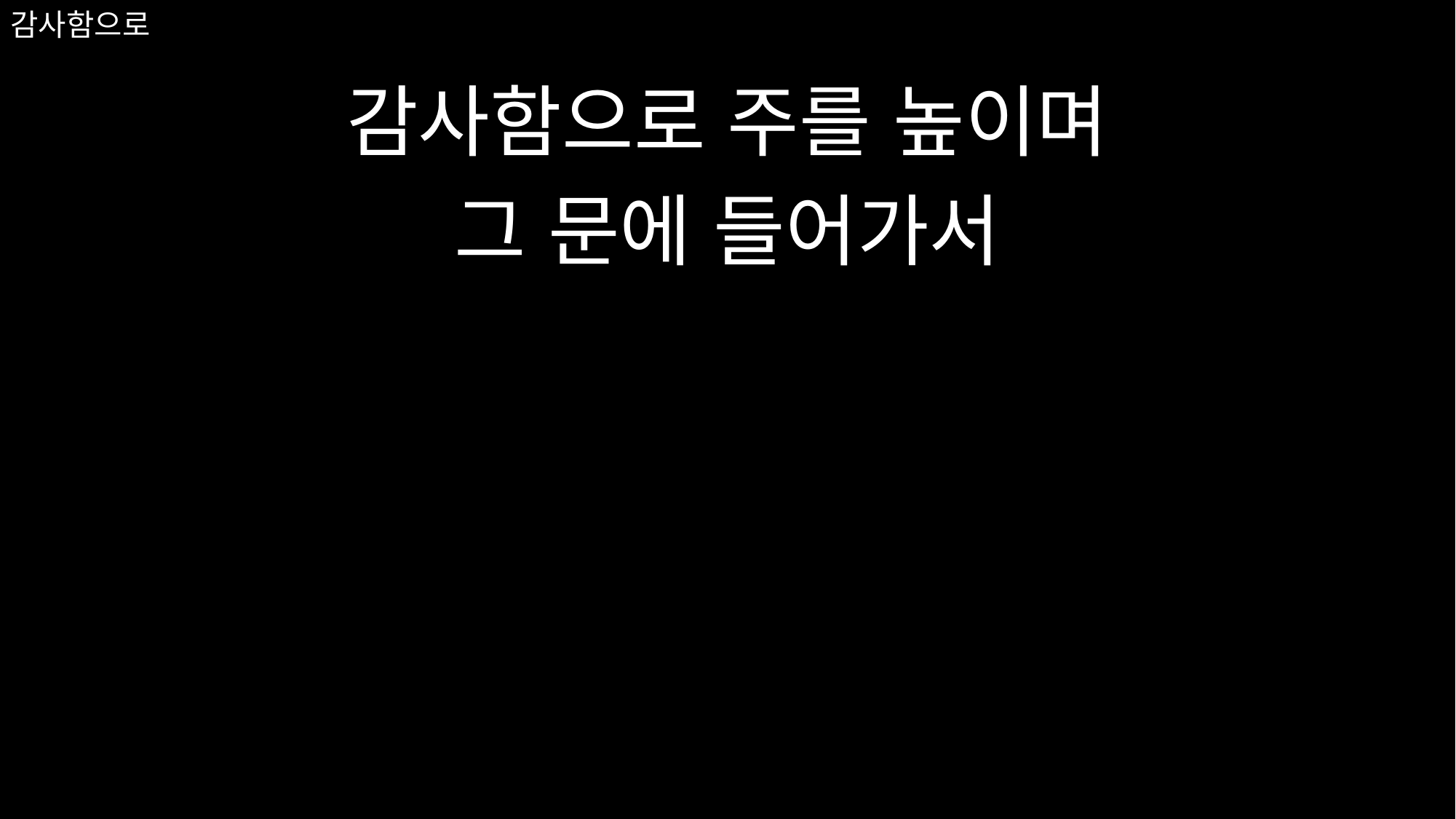

감사함으로 주를 높이며
그 문에 들어가서

# 감사함으로